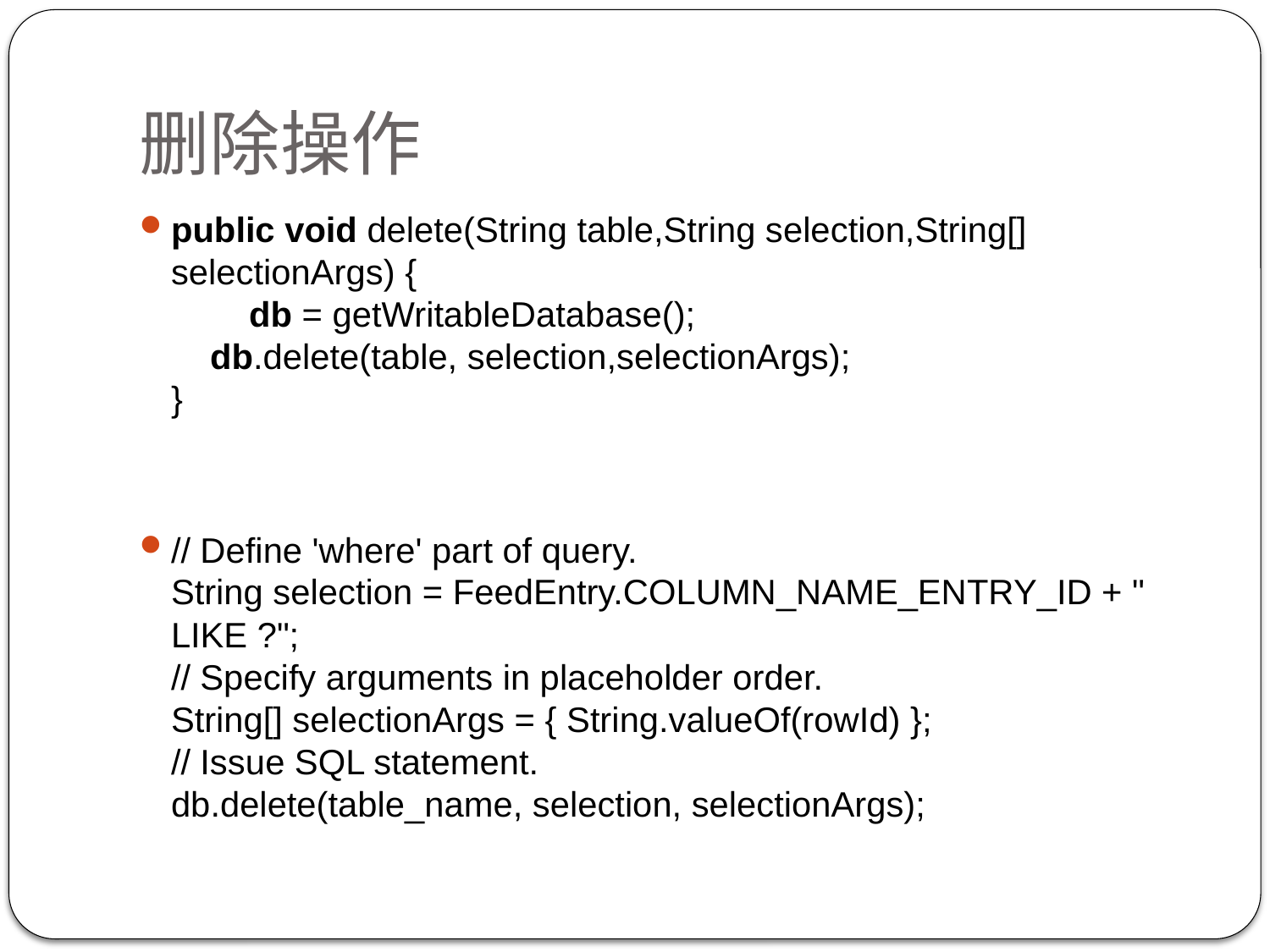

# 删除操作
public void delete(String table,String selection,String[] selectionArgs) {
        db = getWritableDatabase();
    db.delete(table, selection,selectionArgs);
}

// Define 'where' part of query.
String selection = FeedEntry.COLUMN_NAME_ENTRY_ID + " LIKE ?";
// Specify arguments in placeholder order.
String[] selectionArgs = { String.valueOf(rowId) };
// Issue SQL statement.
db.delete(table_name, selection, selectionArgs);